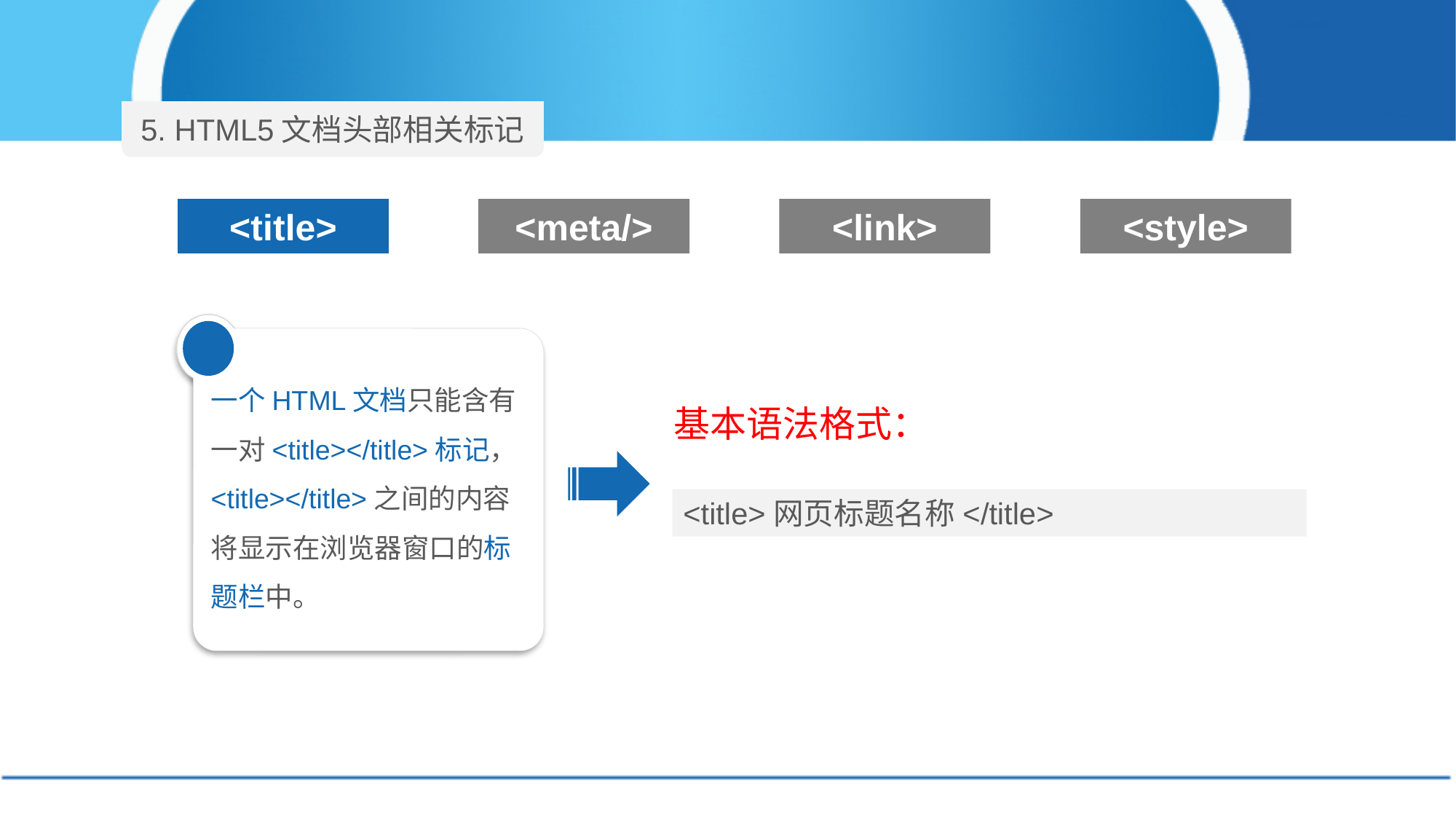

5. HTML5文档头部相关标记
<title>
<meta/>
<link>
<style>

一个HTML文档只能含有一对<title></title>标记，<title></title>之间的内容将显示在浏览器窗口的标题栏中。
基本语法格式：

<title>网页标题名称</title>